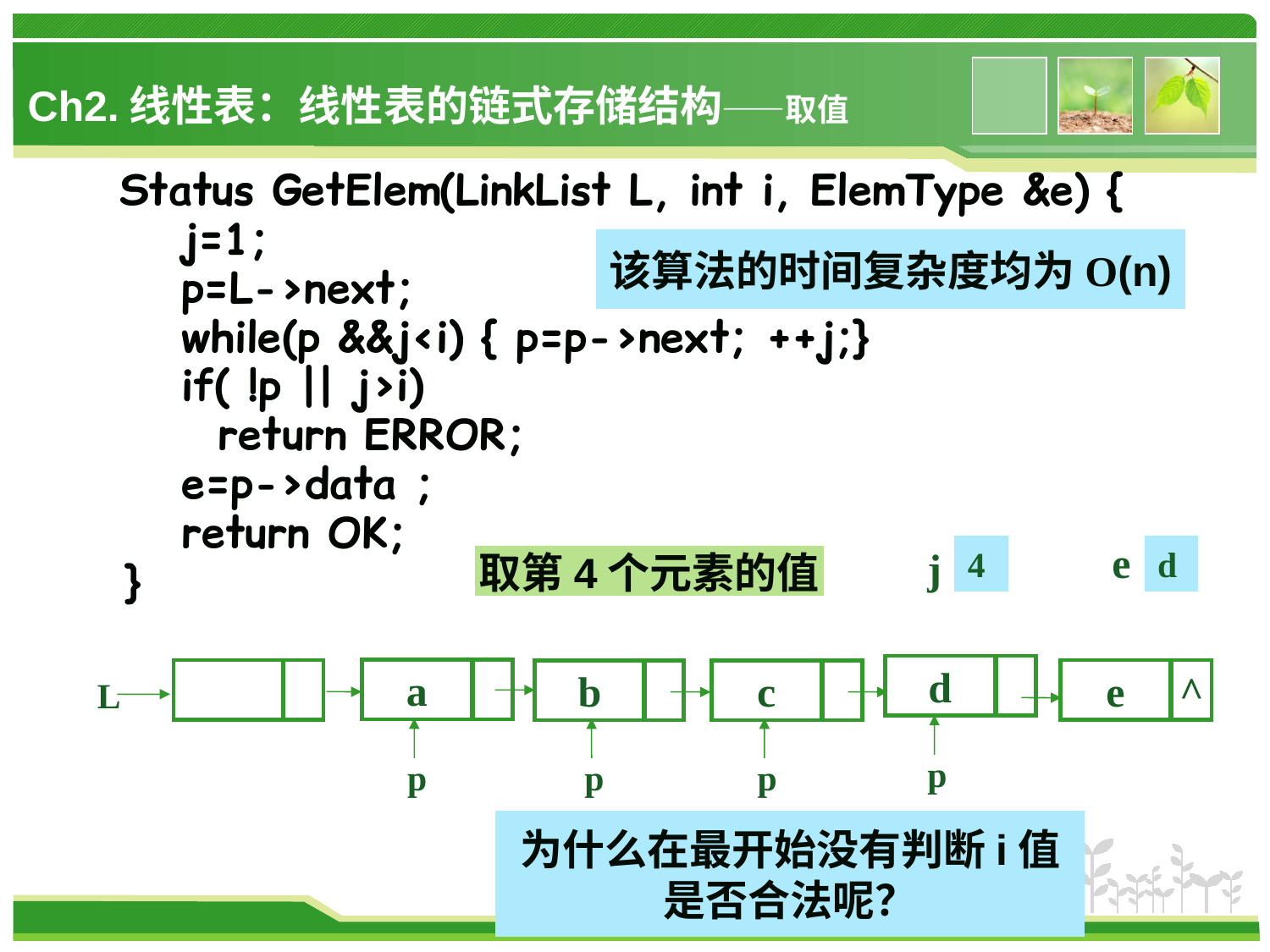

# Ch2.线性表：线性表的链式存储结构——取值
 Status GetElem(LinkList L, int i, ElemType &e) {
    j=1;
    p=L->next;
    while(p &&j<i) { p=p->next; ++j;}
    if( !p || j>i)
      return ERROR;
    e=p->data ;
    return OK;
 }
该算法的时间复杂度均为O(n)
e
j
1
2
3
4
d
取第4个元素的值
d

a

e
^
b

c

L

p
p
p
p
为什么在最开始没有判断i值
是否合法呢？
49